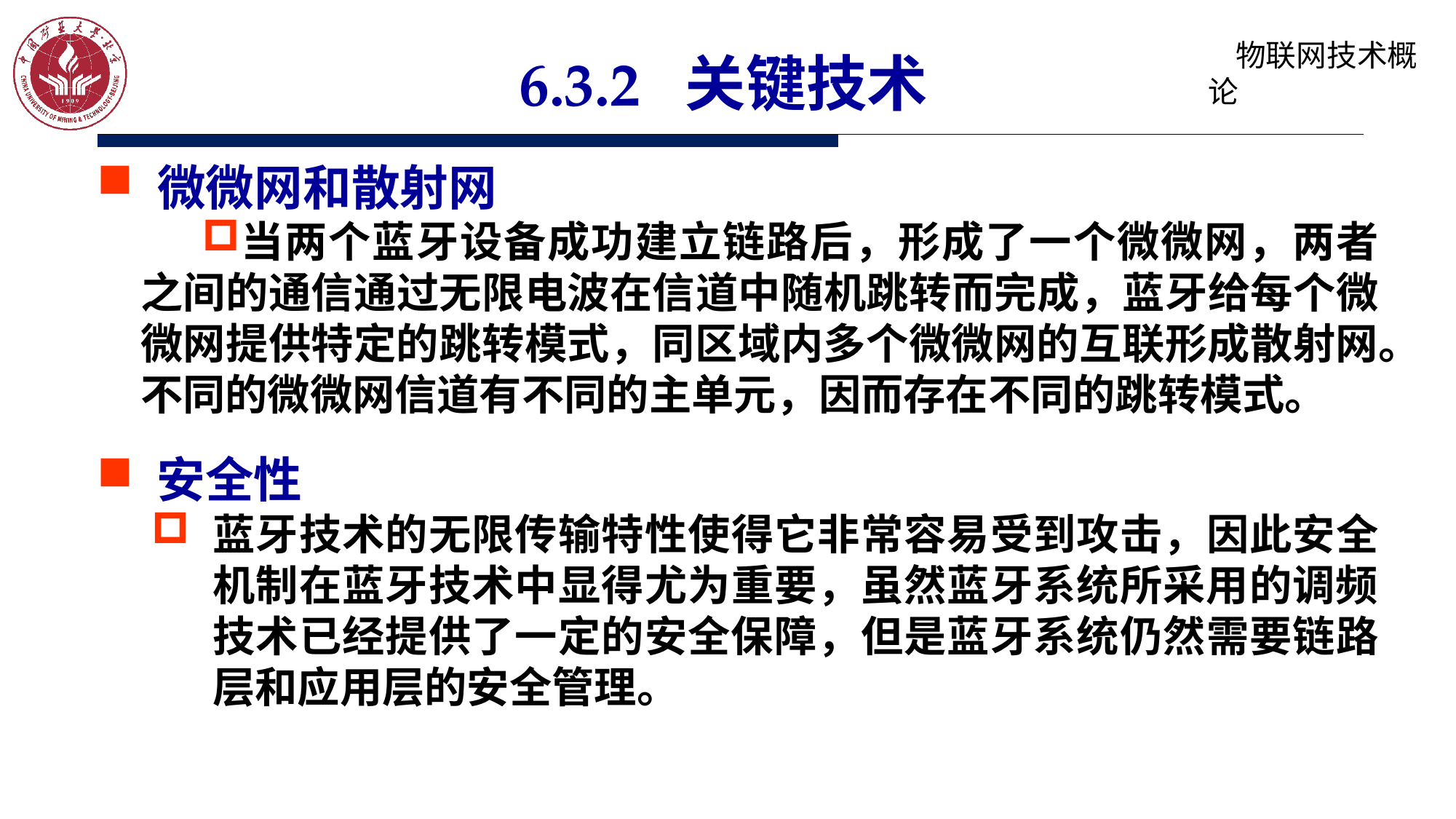

# 6.3.2  关键技术
 微微网和散射网
当两个蓝牙设备成功建立链路后，形成了一个微微网，两者之间的通信通过无限电波在信道中随机跳转而完成，蓝牙给每个微微网提供特定的跳转模式，同区域内多个微微网的互联形成散射网。不同的微微网信道有不同的主单元，因而存在不同的跳转模式。

 安全性
蓝牙技术的无限传输特性使得它非常容易受到攻击，因此安全机制在蓝牙技术中显得尤为重要，虽然蓝牙系统所采用的调频技术已经提供了一定的安全保障，但是蓝牙系统仍然需要链路层和应用层的安全管理。